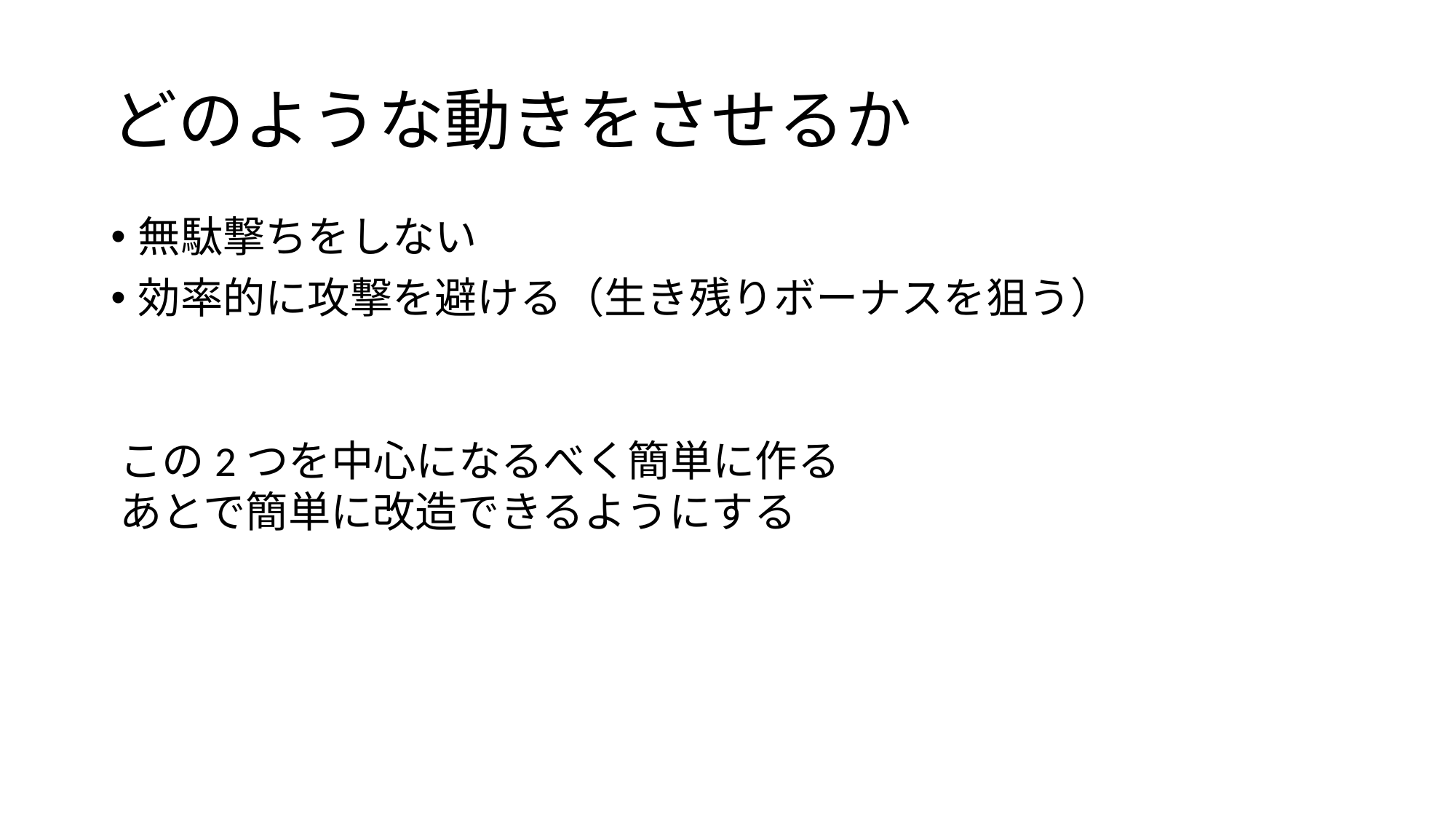

# どのような動きをさせるか
無駄撃ちをしない
効率的に攻撃を避ける（生き残りボーナスを狙う）
この2つを中心になるべく簡単に作る
あとで簡単に改造できるようにする